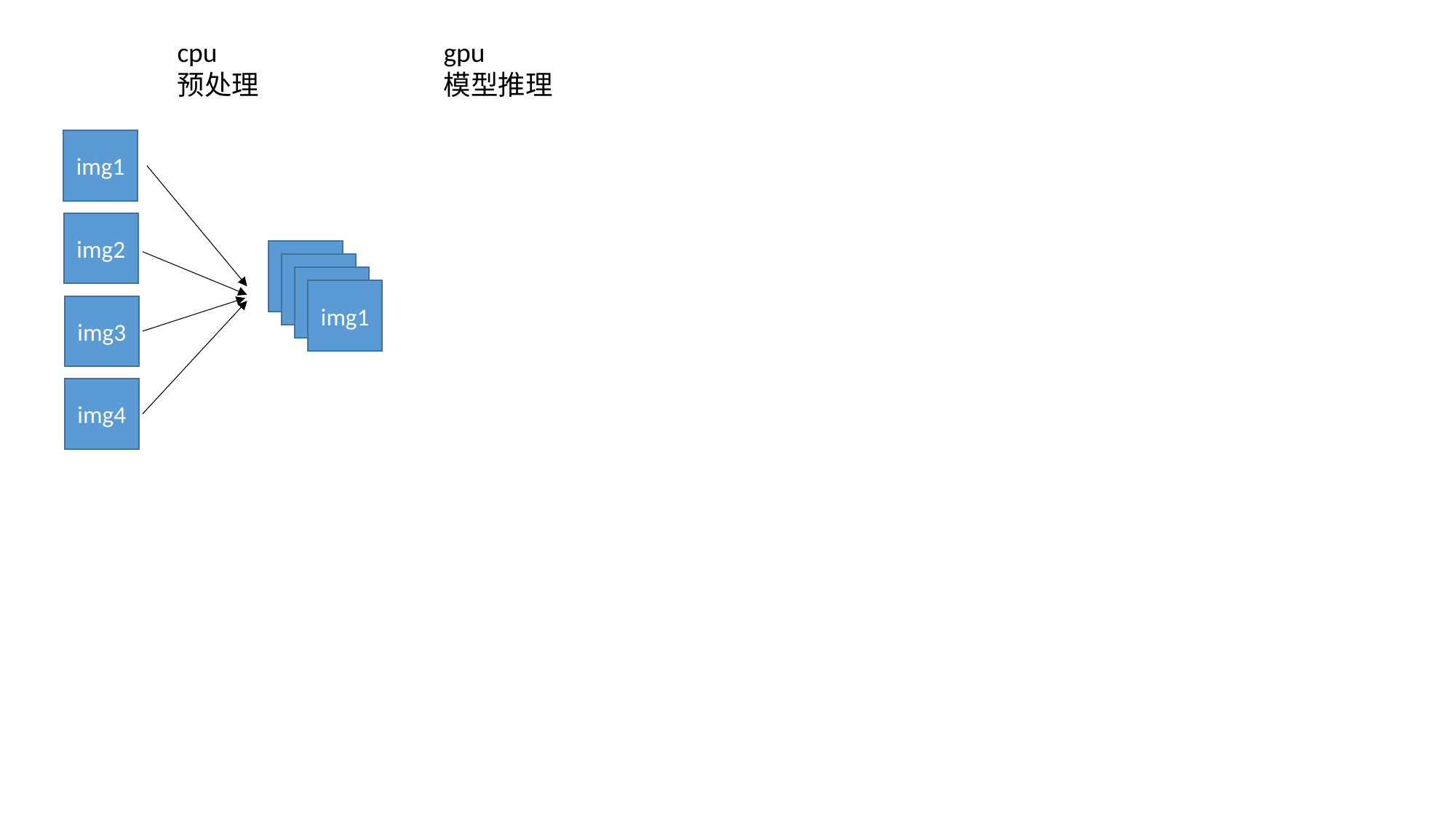

gpu
模型推理
cpu
预处理
img1
img2
img1
img1
img1
img1
img3
img4